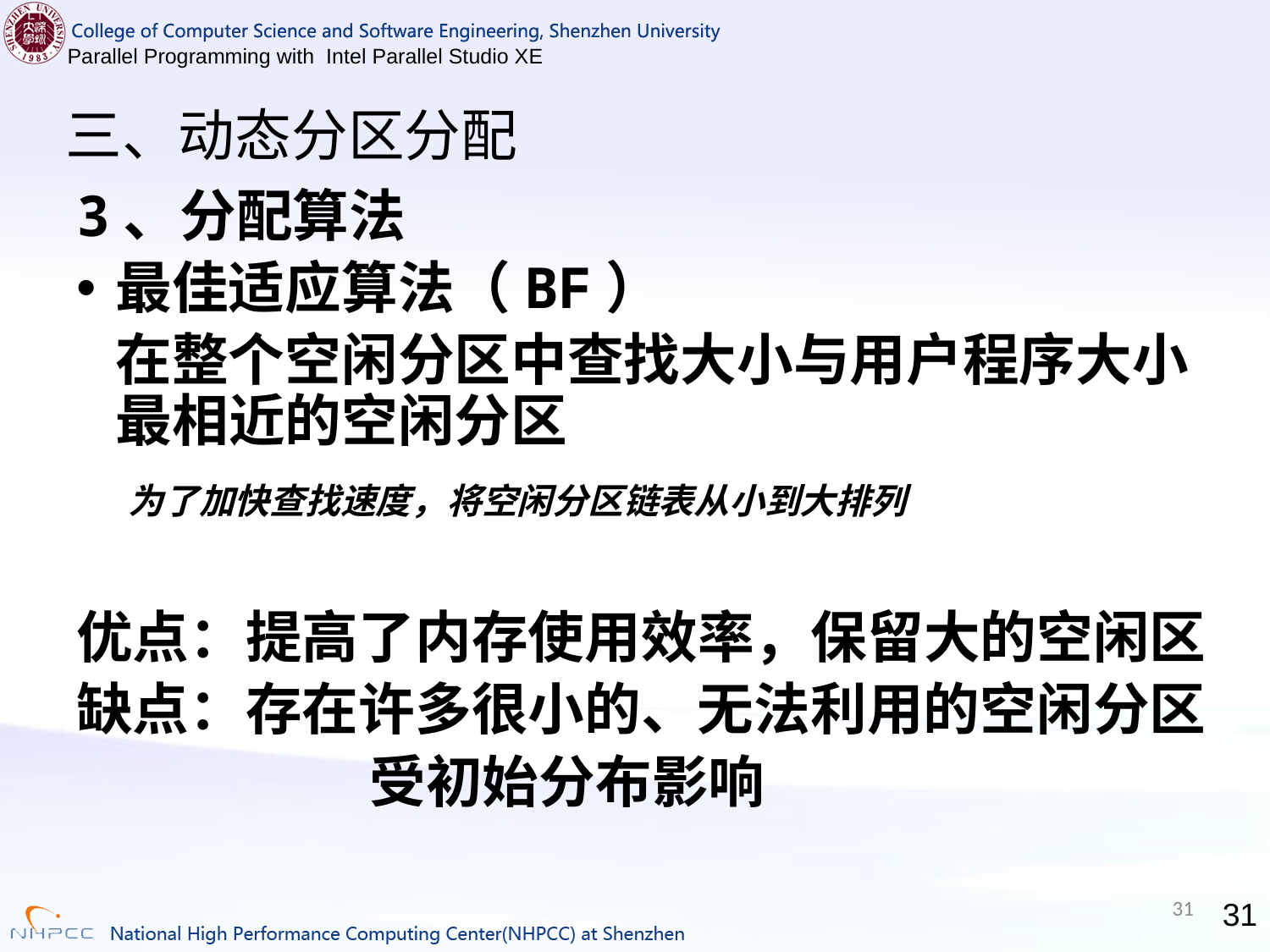

# 三、动态分区分配
3、分配算法
最佳适应算法（BF）
  在整个空闲分区中查找大小与用户程序大小最相近的空闲分区
   为了加快查找速度，将空闲分区链表从小到大排列

优点：提高了内存使用效率，保留大的空闲区
缺点：存在许多很小的、无法利用的空闲分区
			受初始分布影响
31
31